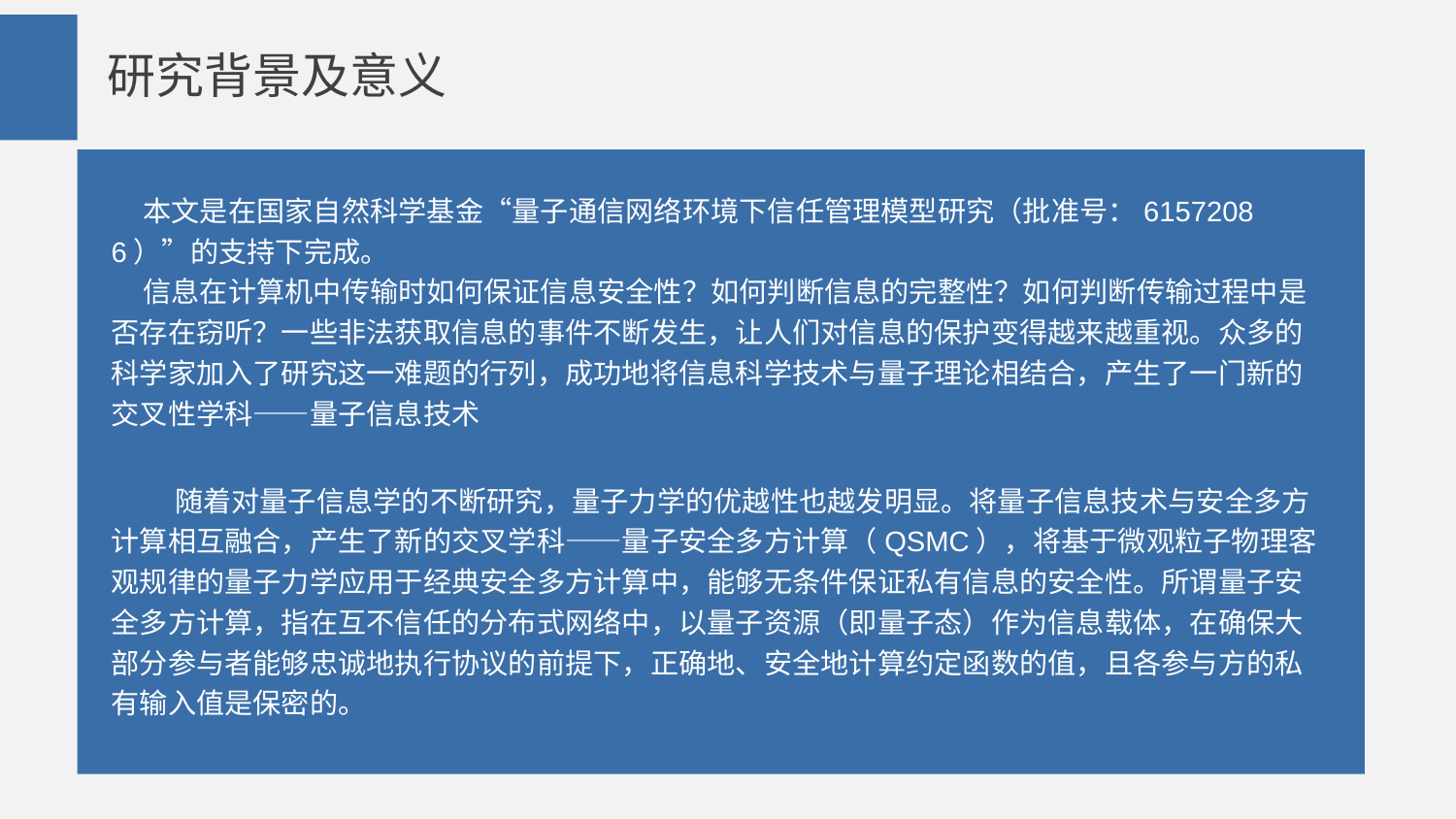

研究背景及意义

    本文是在国家自然科学基金“量子通信网络环境下信任管理模型研究（批准号：61572086）”的支持下完成。
    信息在计算机中传输时如何保证信息安全性？如何判断信息的完整性？如何判断传输过程中是否存在窃听？一些非法获取信息的事件不断发生，让人们对信息的保护变得越来越重视。众多的科学家加入了研究这一难题的行列，成功地将信息科学技术与量子理论相结合，产生了一门新的交叉性学科——量子信息技术
         随着对量子信息学的不断研究，量子力学的优越性也越发明显。将量子信息技术与安全多方计算相互融合，产生了新的交叉学科——量子安全多方计算（QSMC），将基于微观粒子物理客观规律的量子力学应用于经典安全多方计算中，能够无条件保证私有信息的安全性。所谓量子安全多方计算，指在互不信任的分布式网络中，以量子资源（即量子态）作为信息载体，在确保大部分参与者能够忠诚地执行协议的前提下，正确地、安全地计算约定函数的值，且各参与方的私有输入值是保密的。